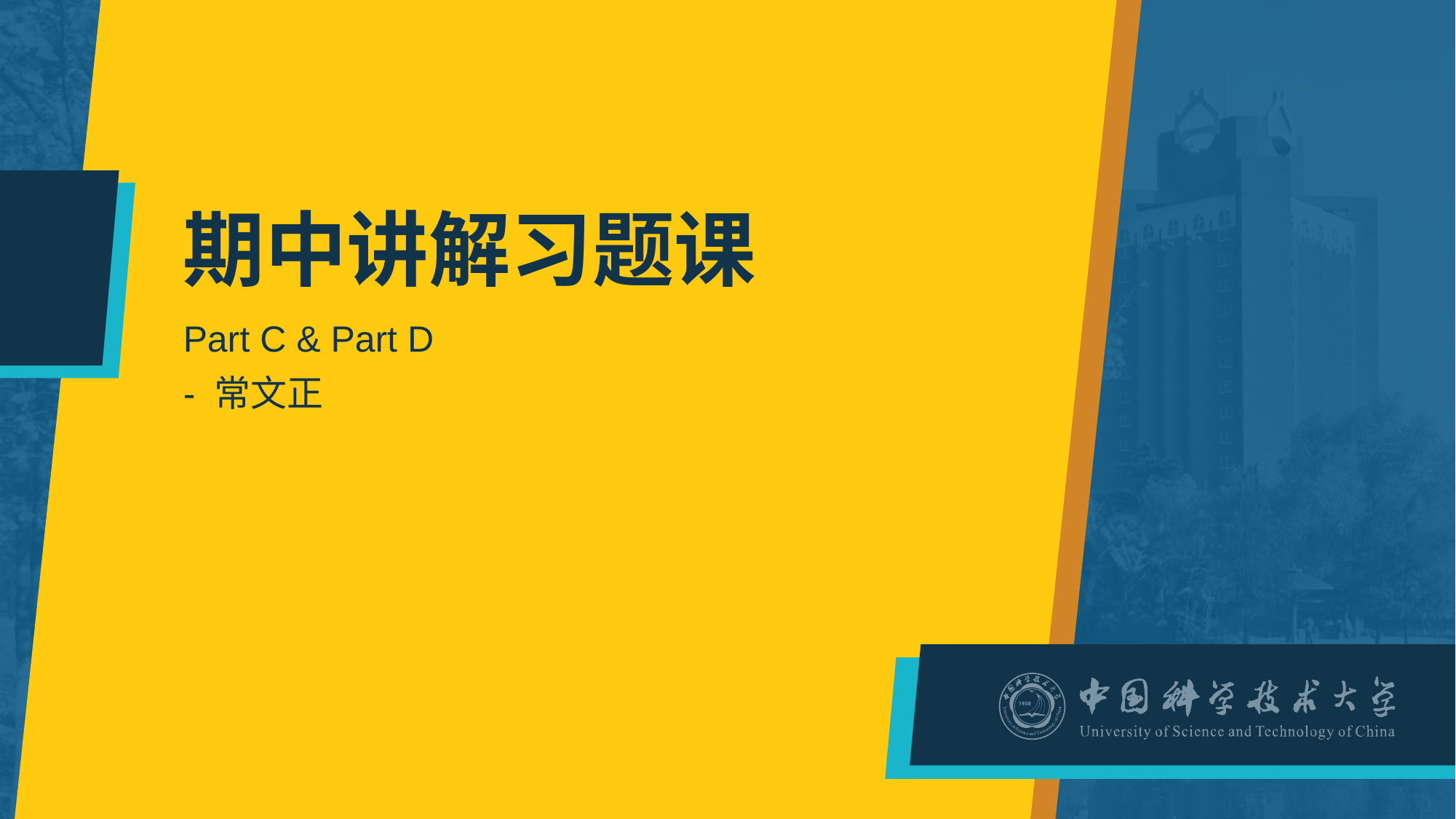

# 期中讲解习题课
Part C & Part D
- 常文正